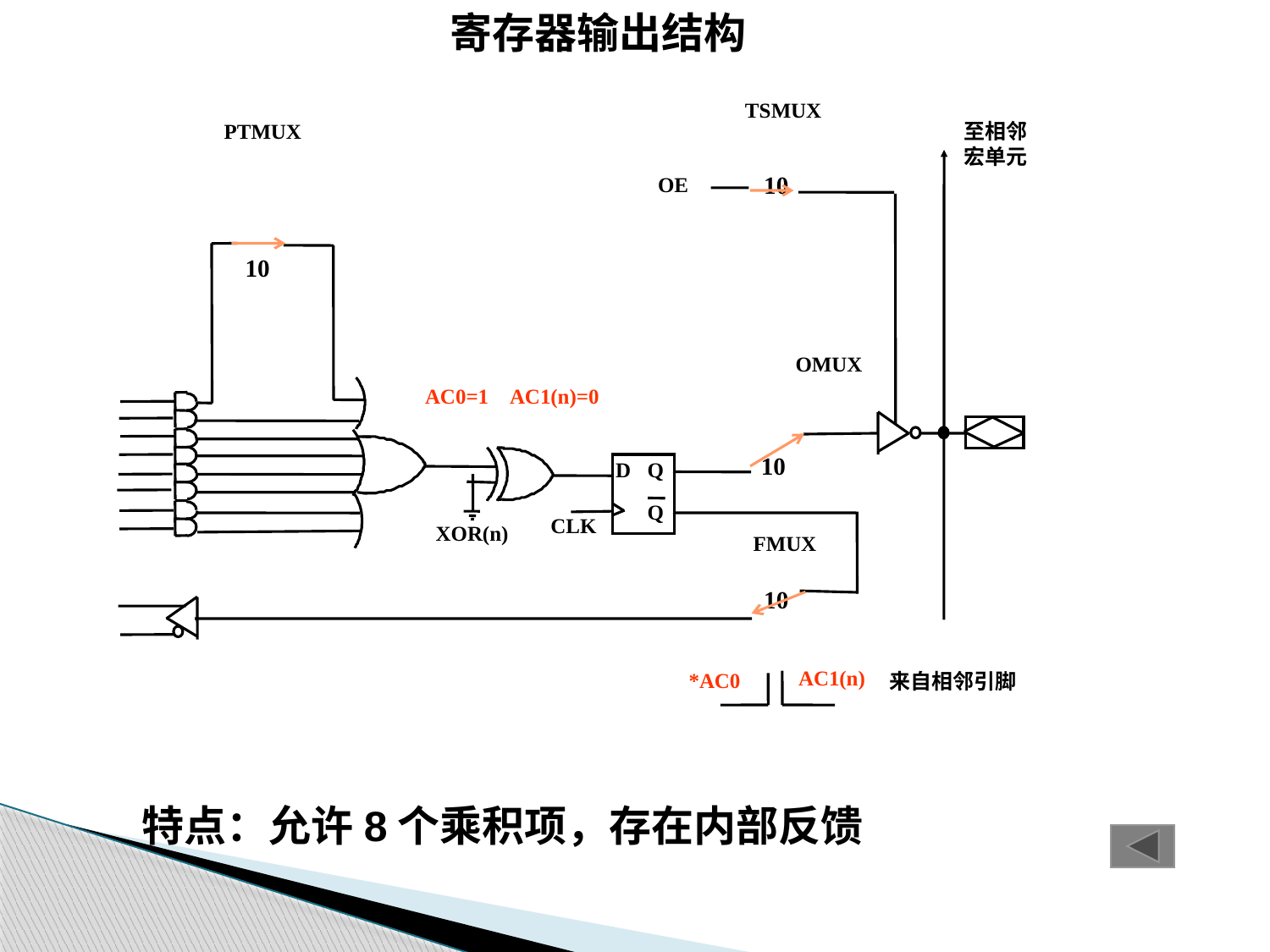

寄存器输出结构
TSMUX
至相邻
宏单元
PTMUX

11
10
00
01
OE

11
0×
10

OMUX

AC0=1
AC1(n)=0

11
0×

10

D
Q

Q

CLK

XOR(n)

FMUX

10
11
0×

AC1(n)
*AC0
来自相邻引脚

特点：允许8个乘积项，存在内部反馈